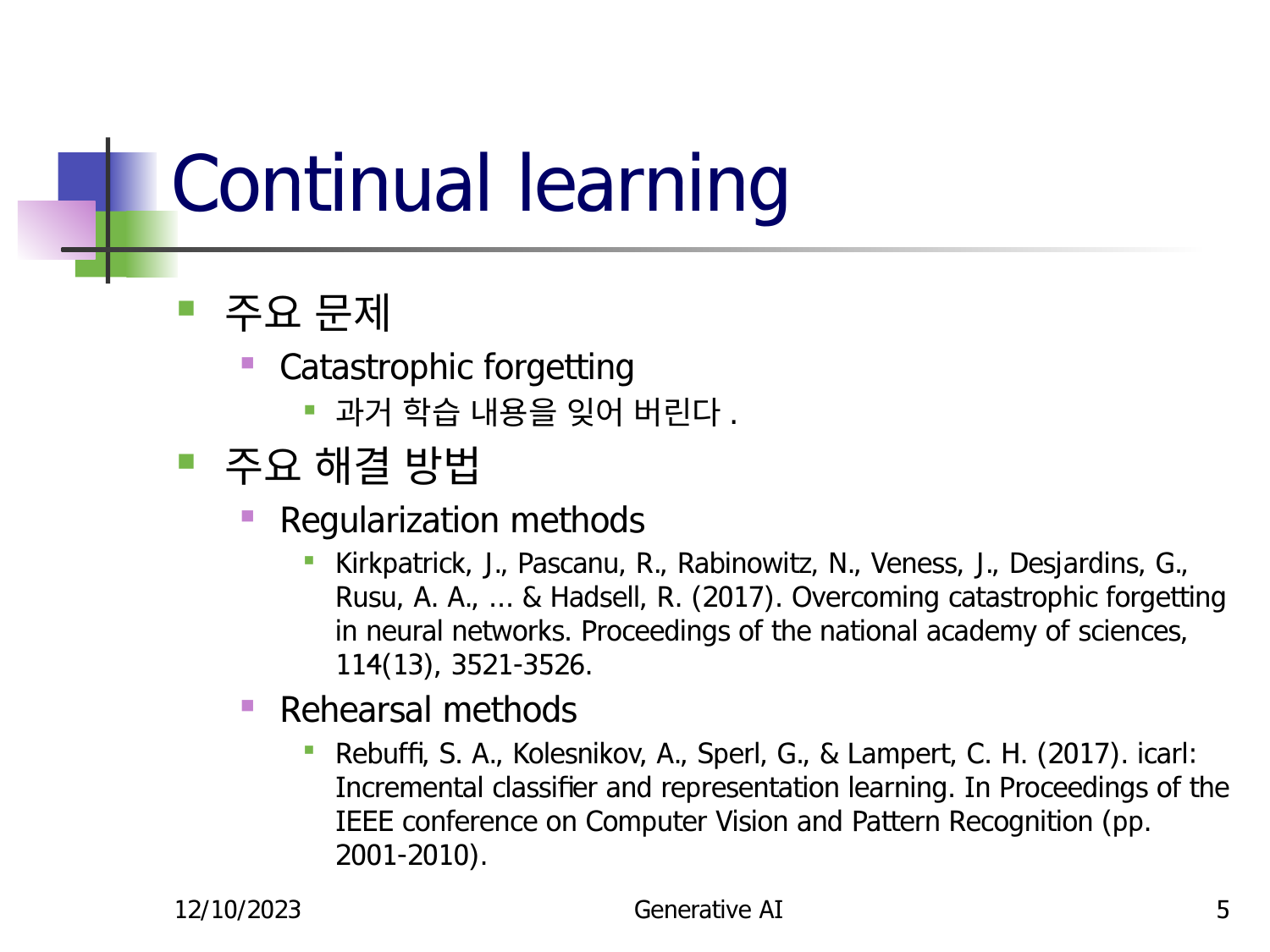

# Continual learning
주요 문제
Catastrophic forgetting
과거 학습 내용을 잊어 버린다.
주요 해결 방법
Regularization methods
Kirkpatrick, J., Pascanu, R., Rabinowitz, N., Veness, J., Desjardins, G., Rusu, A. A., ... & Hadsell, R. (2017). Overcoming catastrophic forgetting in neural networks. Proceedings of the national academy of sciences, 114(13), 3521-3526.
Rehearsal methods
Rebuffi, S. A., Kolesnikov, A., Sperl, G., & Lampert, C. H. (2017). icarl: Incremental classifier and representation learning. In Proceedings of the IEEE conference on Computer Vision and Pattern Recognition (pp. 2001-2010).
12/10/2023
Generative AI
5